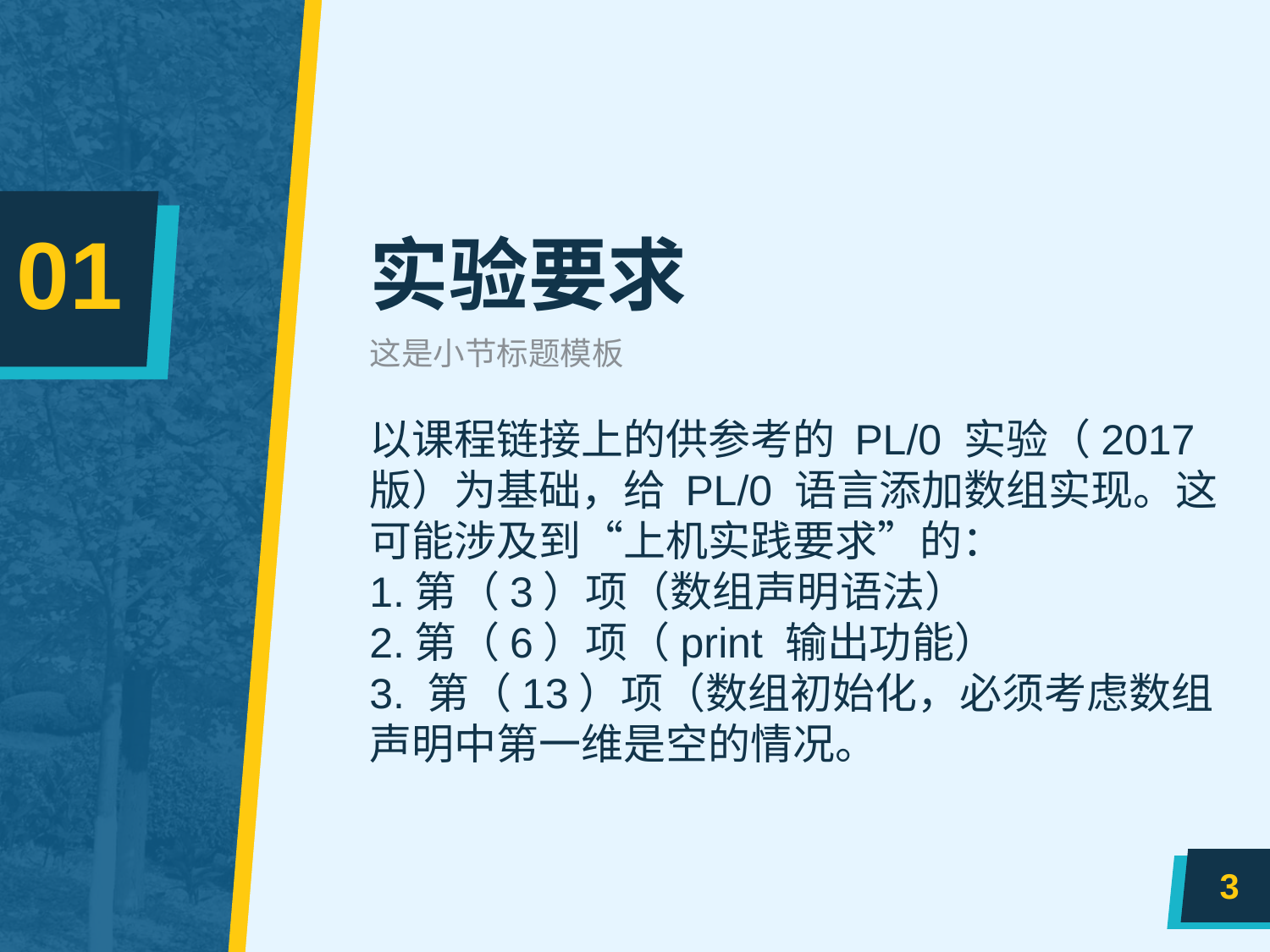

# 实验要求
01
这是小节标题模板
以课程链接上的供参考的 PL/0 实验（2017 版）为基础，给 PL/0 语言添加数组实现。这可能涉及到“上机实践要求”的：
1.第（3）项（数组声明语法）
2.第（6）项（print 输出功能）
3. 第（13）项（数组初始化，必须考虑数组声明中第一维是空的情况。
3